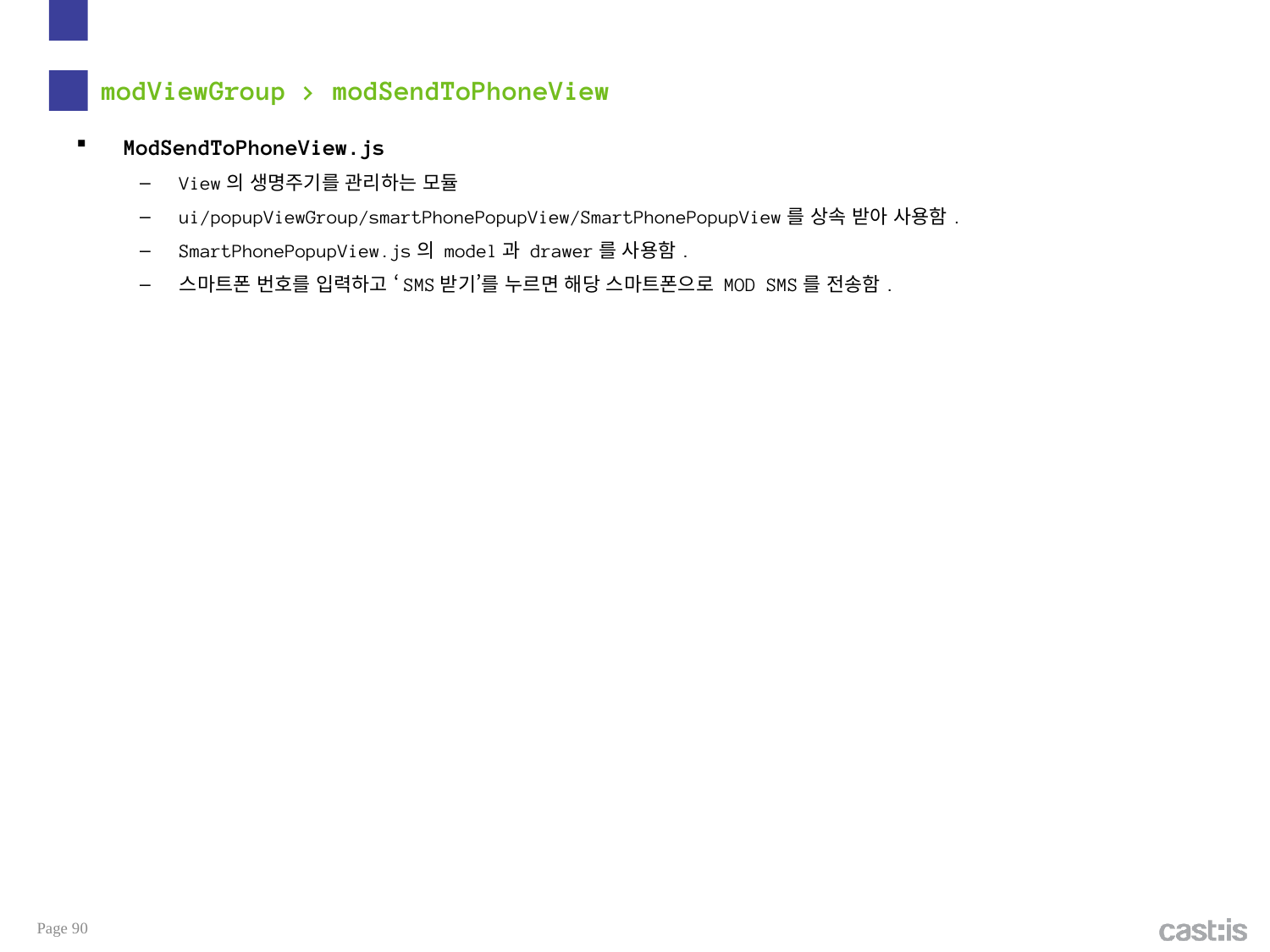

# modViewGroup > modSendToPhoneView
ModSendToPhoneView.js
View의 생명주기를 관리하는 모듈
ui/popupViewGroup/smartPhonePopupView/SmartPhonePopupView를 상속 받아 사용함.
SmartPhonePopupView.js의 model과 drawer를 사용함.
스마트폰 번호를 입력하고 ‘SMS받기’를 누르면 해당 스마트폰으로 MOD SMS를 전송함.

Page 90